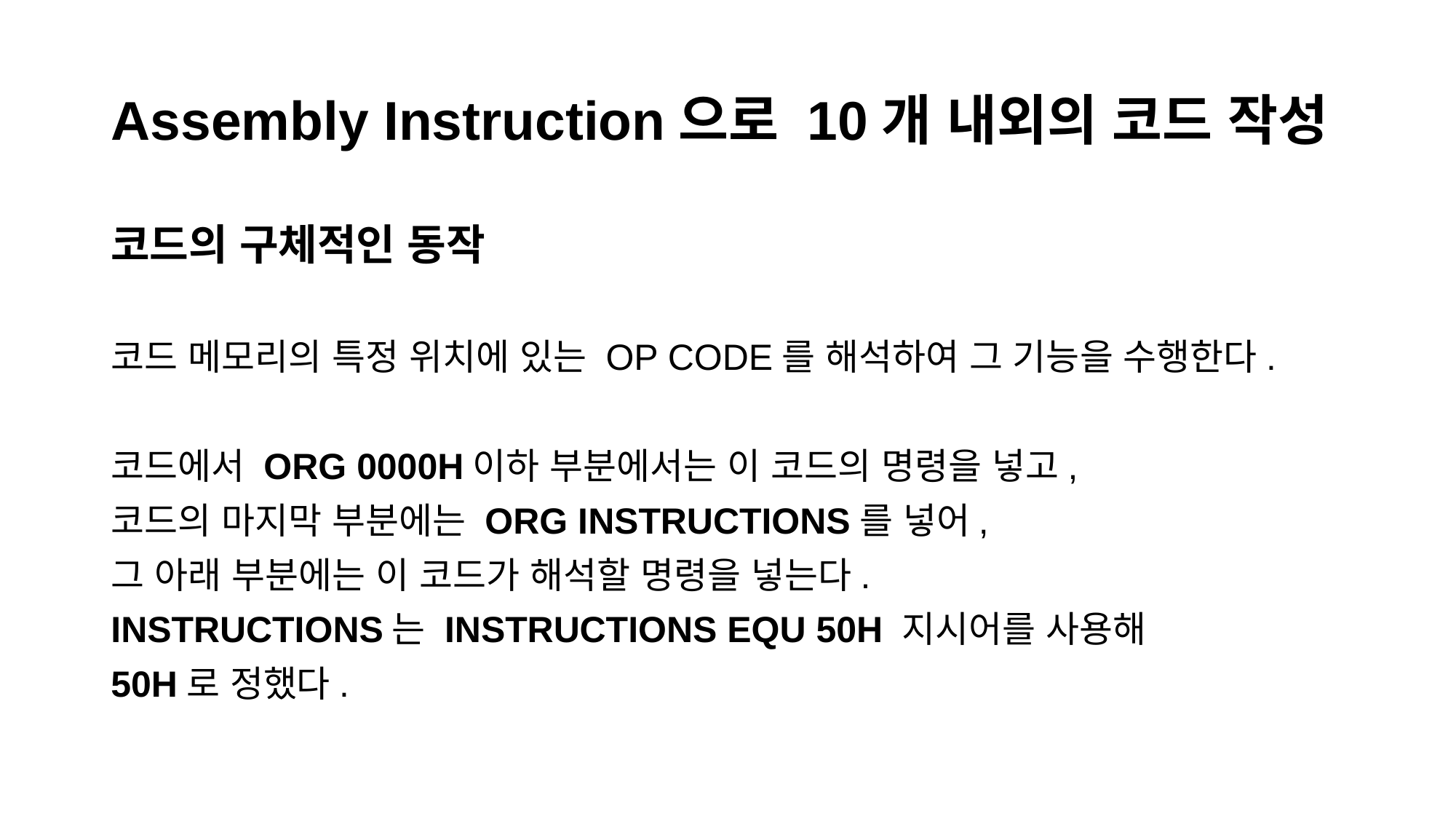

# Assembly Instruction으로 10개 내외의 코드 작성
코드의 구체적인 동작

코드 메모리의 특정 위치에 있는 OP CODE를 해석하여 그 기능을 수행한다.

코드에서 ORG 0000H이하 부분에서는 이 코드의 명령을 넣고,
코드의 마지막 부분에는 ORG INSTRUCTIONS를 넣어,
그 아래 부분에는 이 코드가 해석할 명령을 넣는다.
INSTRUCTIONS는 INSTRUCTIONS EQU 50H 지시어를 사용해
50H로 정했다.